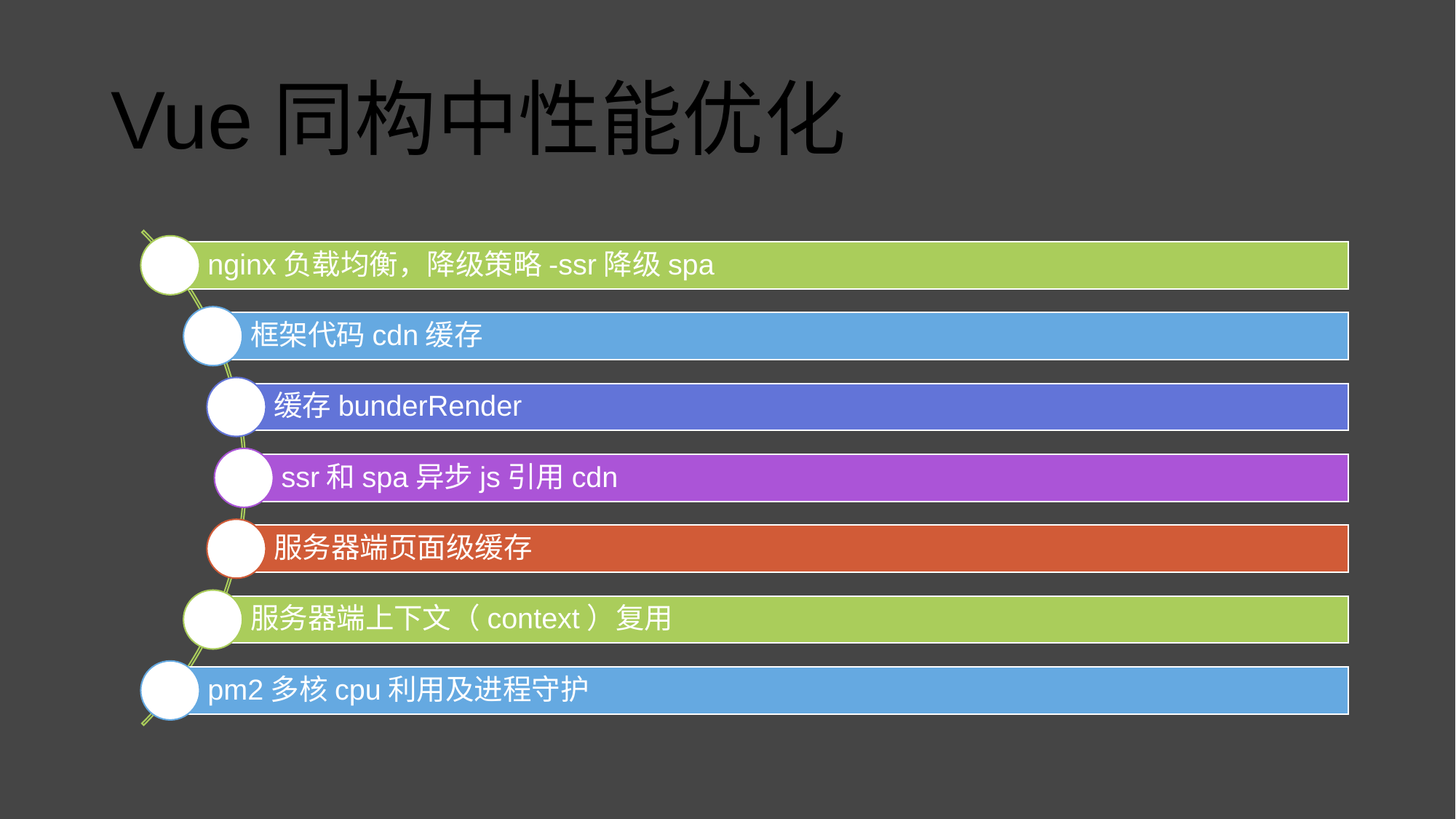

# Vue同构中性能优化
nginx负载均衡，降级策略-ssr降级spa
框架代码cdn缓存
缓存bunderRender
ssr和spa异步js引用cdn
服务器端页面级缓存
服务器端上下文（context）复用
pm2多核cpu利用及进程守护